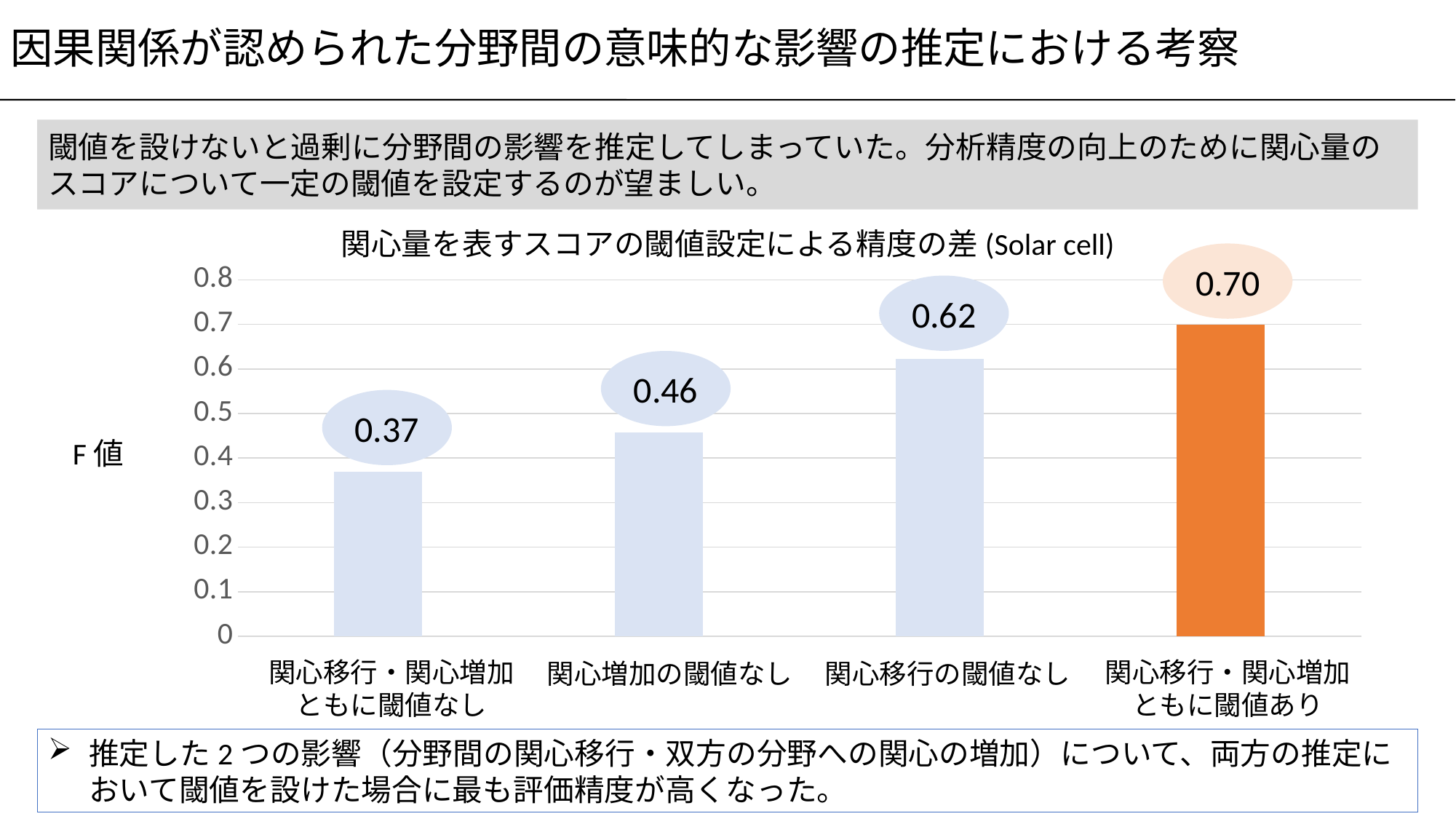

因果関係が認められた分野間の意味的な影響の推定における考察
閾値を設けないと過剰に分野間の影響を推定してしまっていた。分析精度の向上のために関心量のスコアについて一定の閾値を設定するのが望ましい。
関心量を表すスコアの閾値設定による精度の差(Solar cell)
0.70

### Chart

| Category |  |
|---|---|
0.62
0.46
0.37
F値
関心移行・関心増加ともに閾値なし
関心移行・関心増加ともに閾値あり
関心増加の閾値なし
関心移行の閾値なし
推定した2つの影響（分野間の関心移行・双方の分野への関心の増加）について、両方の推定において閾値を設けた場合に最も評価精度が高くなった。